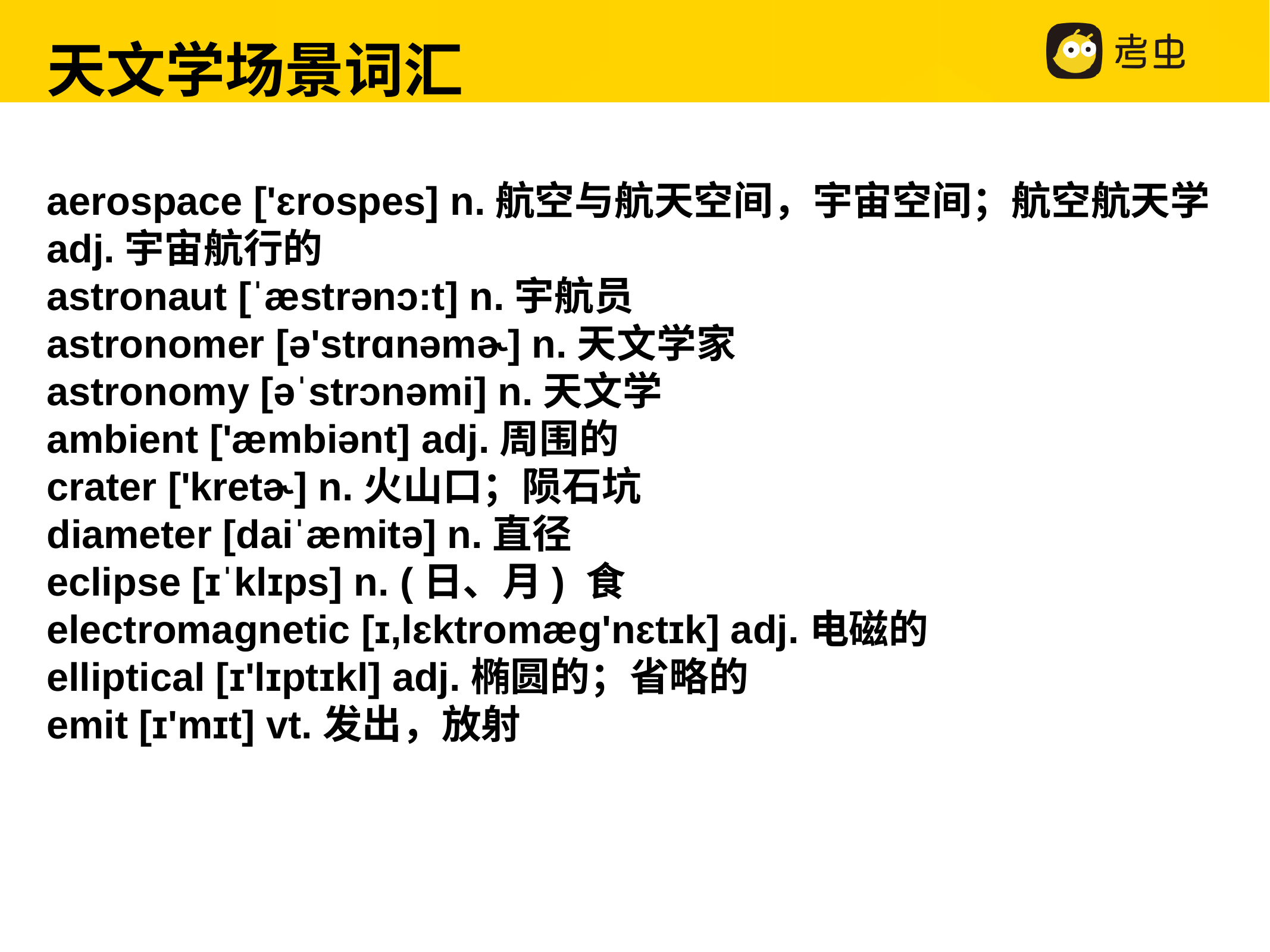

天文学场景词汇

aerospace ['ɛrospes] n.航空与航天空间，宇宙空间；航空航天学
adj.宇宙航行的
astronaut [ˈæstrənɔ:t] n.宇航员
astronomer [ə'strɑnəmɚ] n.天文学家
astronomy [əˈstrɔnəmi] n.天文学
ambient ['æmbiənt] adj.周围的
crater ['kretɚ] n.火山口；陨石坑
diameter [daiˈæmitə] n.直径
eclipse [ɪˈklɪps] n. (日、月) 食
electromagnetic [ɪ,lɛktromæɡ'nɛtɪk] adj.电磁的
elliptical [ɪ'lɪptɪkl] adj.椭圆的；省略的
emit [ɪ'mɪt] vt.发出，放射